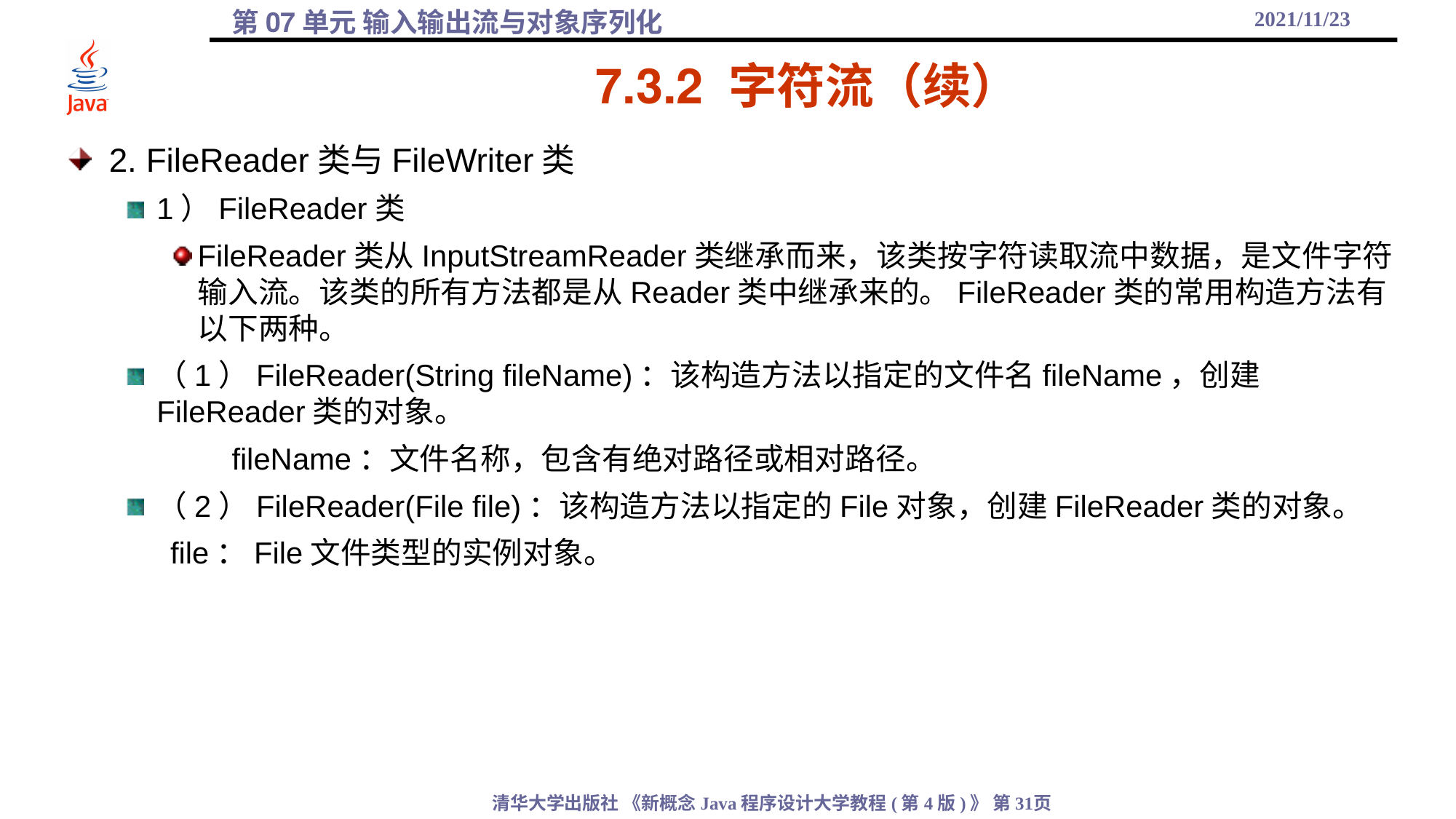

2021/11/23
# 7.3.2 字符流（续）
2. FileReader类与FileWriter类
1）FileReader类
FileReader类从InputStreamReader类继承而来，该类按字符读取流中数据，是文件字符输入流。该类的所有方法都是从Reader类中继承来的。FileReader类的常用构造方法有以下两种。
（1）FileReader(String fileName)：该构造方法以指定的文件名fileName，创建FileReader类的对象。
	fileName：文件名称，包含有绝对路径或相对路径。
（2）FileReader(File file)：该构造方法以指定的File对象，创建FileReader类的对象。
file：File文件类型的实例对象。